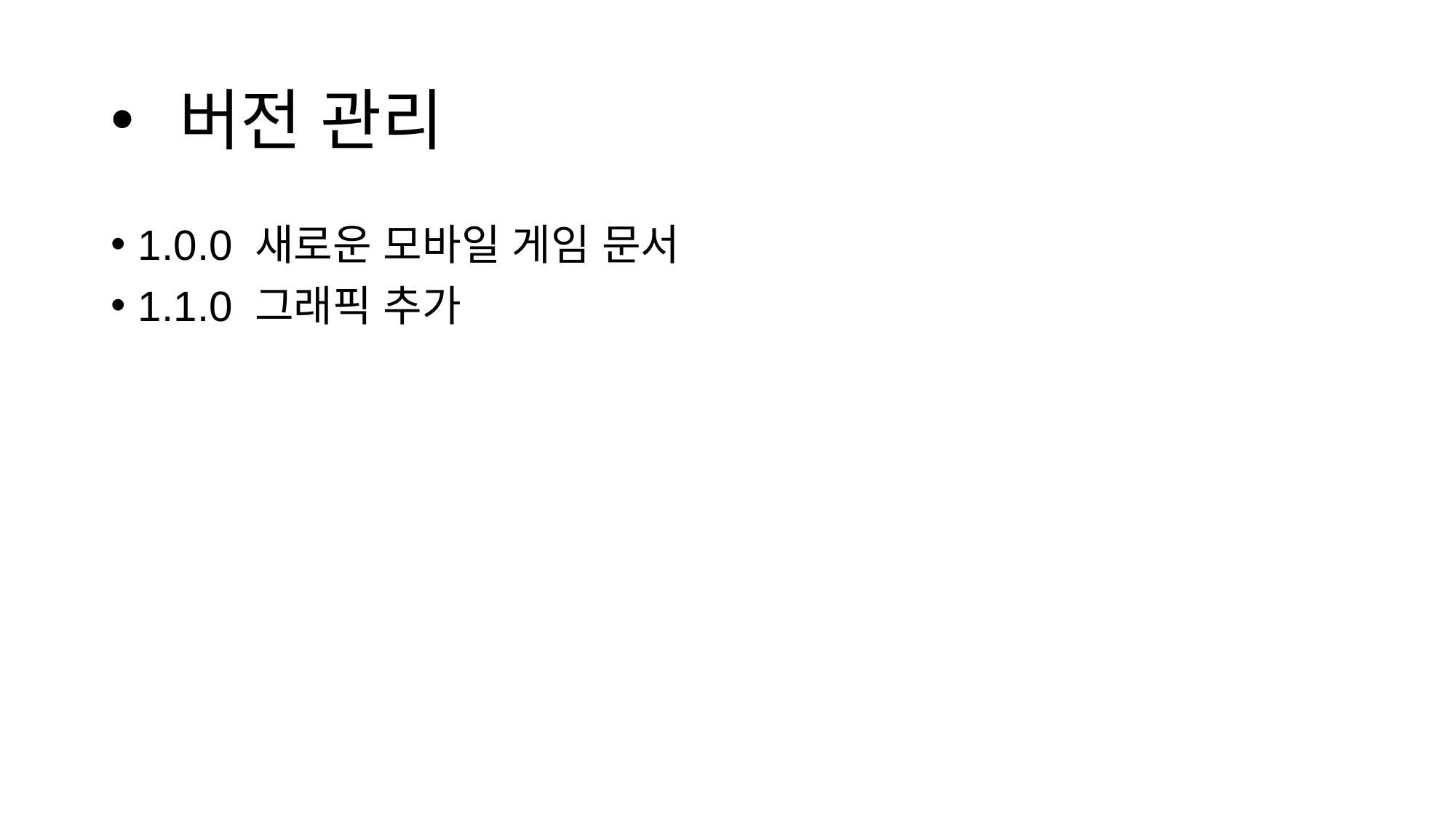

# 버전 관리
1.0.0 새로운 모바일 게임 문서
1.1.0 그래픽 추가